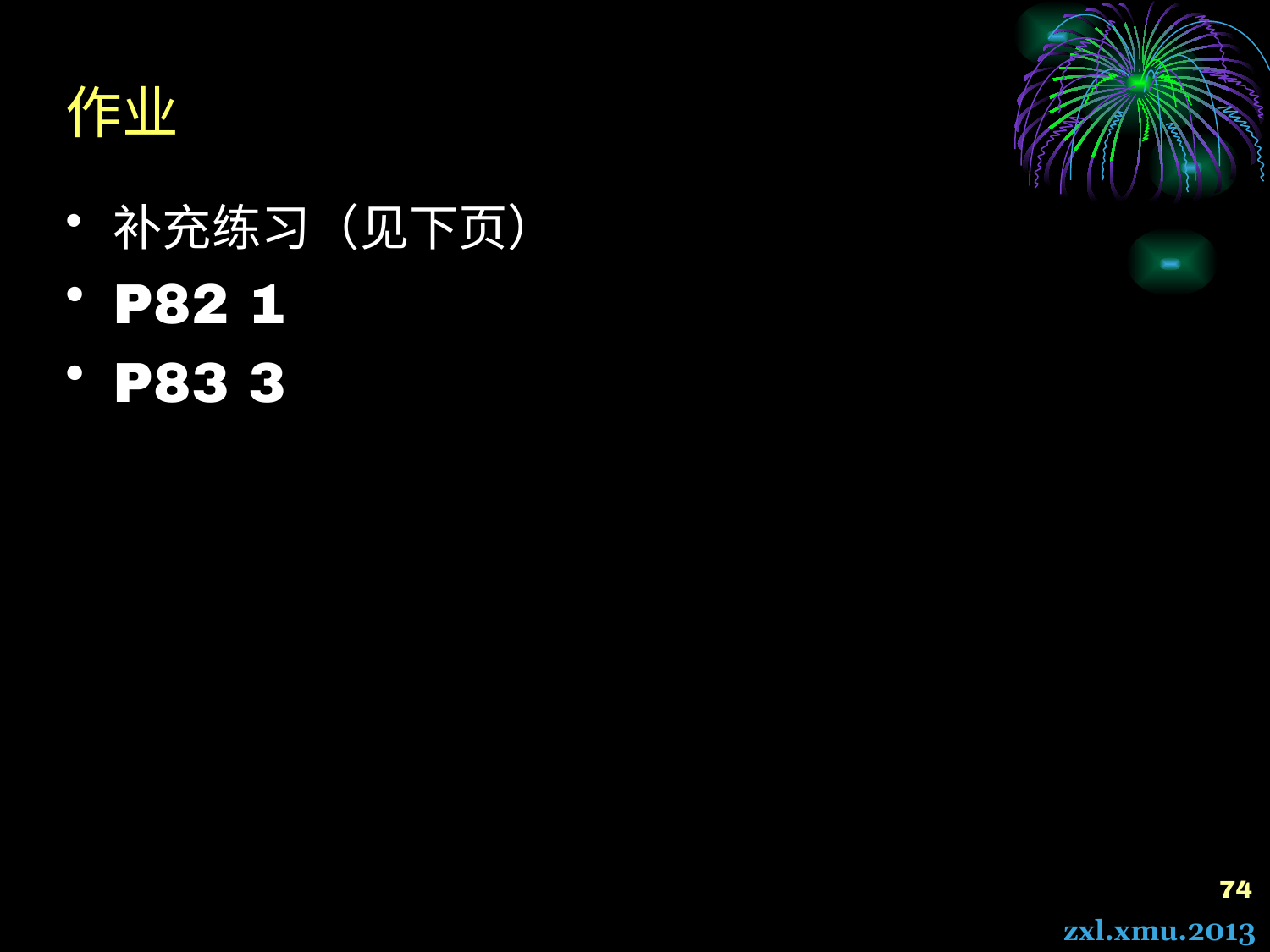

# 作业
补充练习（见下页）
P82 1
P83 3
74